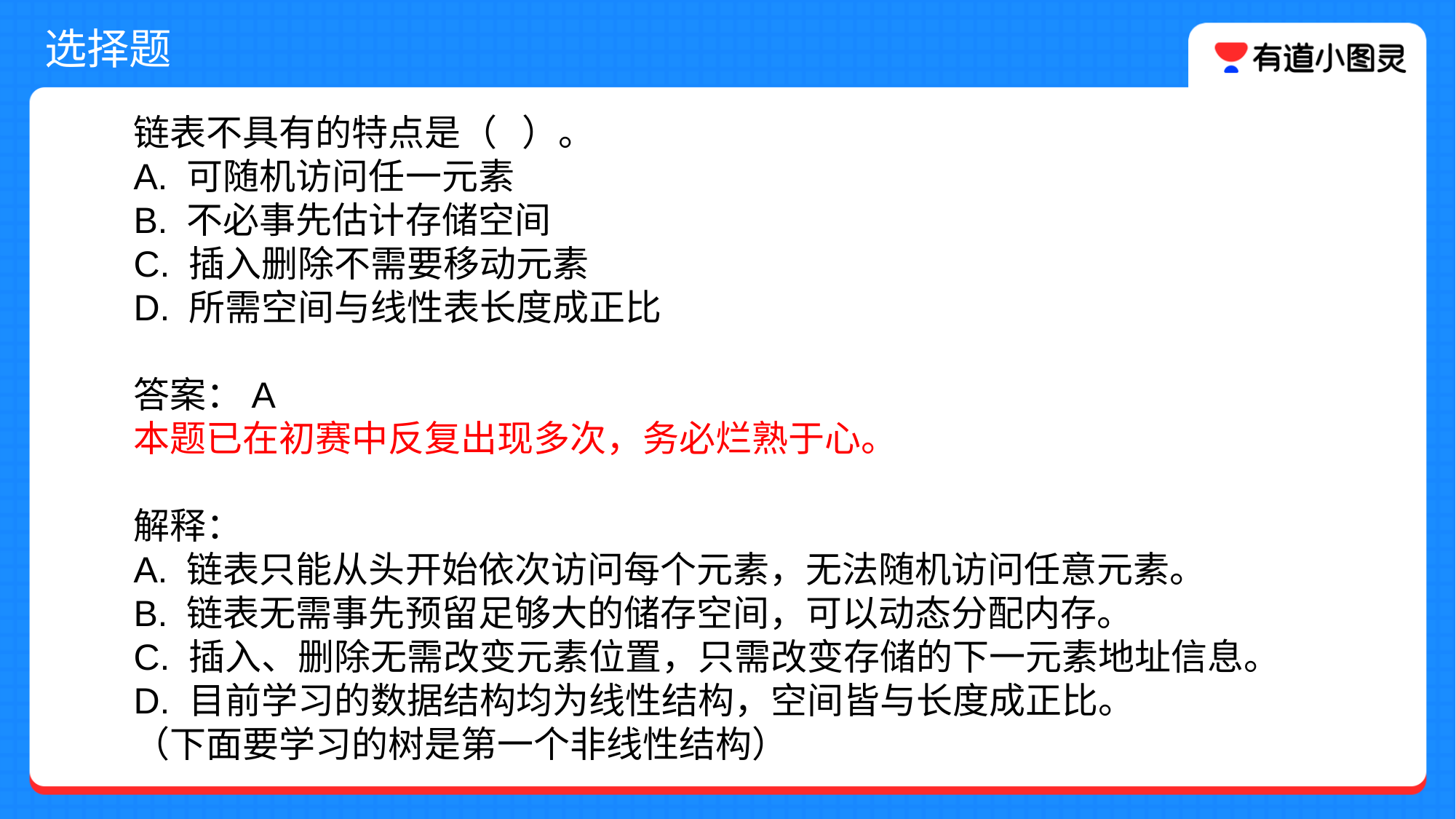

选择题
链表不具有的特点是（   ）。
A. 可随机访问任一元素
B. 不必事先估计存储空间
C. 插入删除不需要移动元素
D. 所需空间与线性表长度成正比

答案：A
本题已在初赛中反复出现多次，务必烂熟于心。

解释：
A. 链表只能从头开始依次访问每个元素，无法随机访问任意元素。
B. 链表无需事先预留足够大的储存空间，可以动态分配内存。
C. 插入、删除无需改变元素位置，只需改变存储的下一元素地址信息。
D. 目前学习的数据结构均为线性结构，空间皆与长度成正比。
（下面要学习的树是第一个非线性结构）